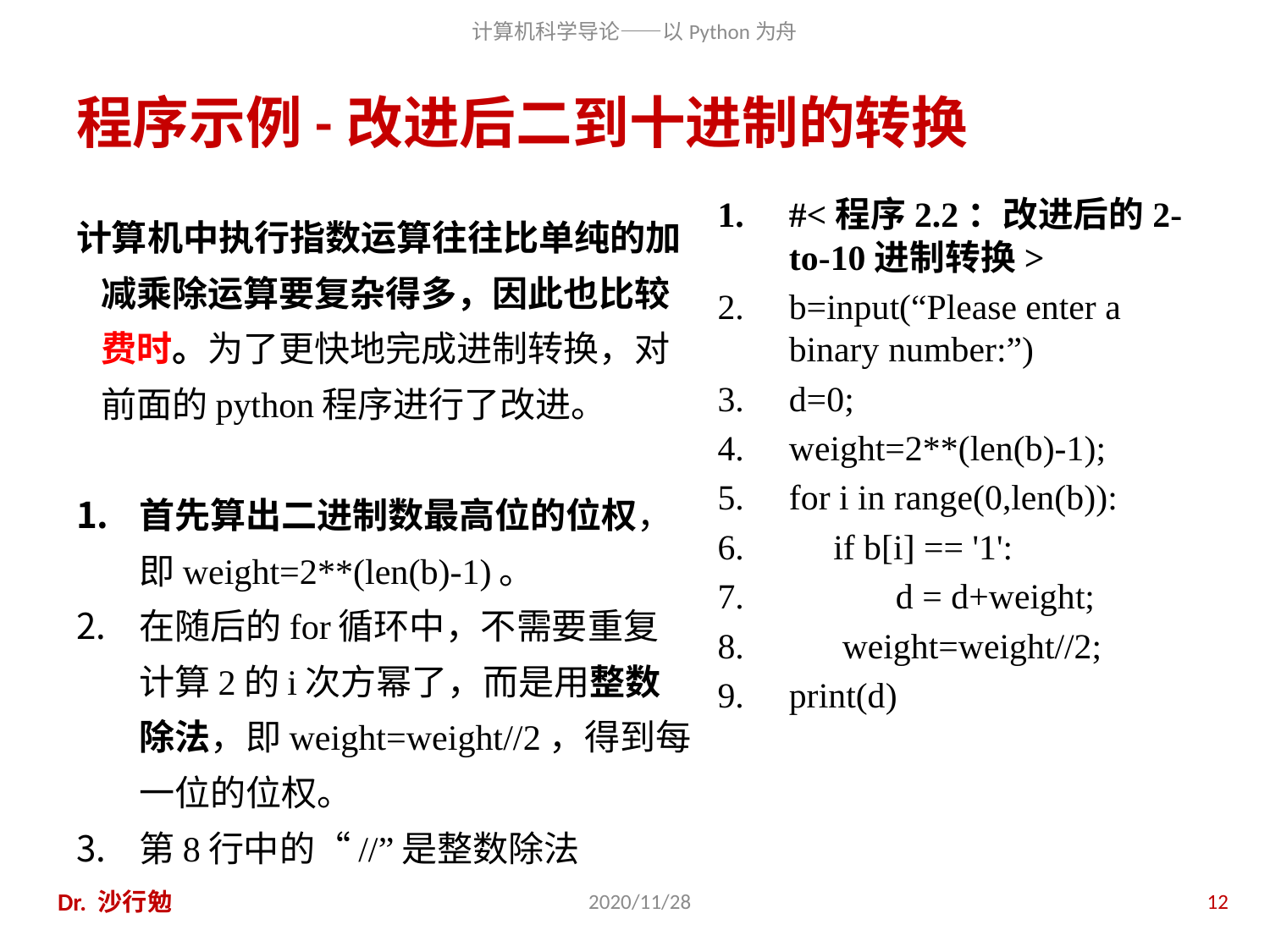

# 程序示例-改进后二到十进制的转换
#<程序2.2：改进后的2-to-10进制转换>
b=input(“Please enter a binary number:”)
d=0;
weight=2**(len(b)-1);
for i in range(0,len(b)):
     if b[i] == '1':
            d = d+weight;
      weight=weight//2;
print(d)
计算机中执行指数运算往往比单纯的加减乘除运算要复杂得多，因此也比较费时。为了更快地完成进制转换，对前面的python程序进行了改进。

首先算出二进制数最高位的位权，即weight=2**(len(b)-1)。
在随后的for循环中，不需要重复计算2的i次方幂了，而是用整数除法，即weight=weight//2，得到每一位的位权。
第8行中的“//”是整数除法

Dr. 沙行勉
2020/11/28
12